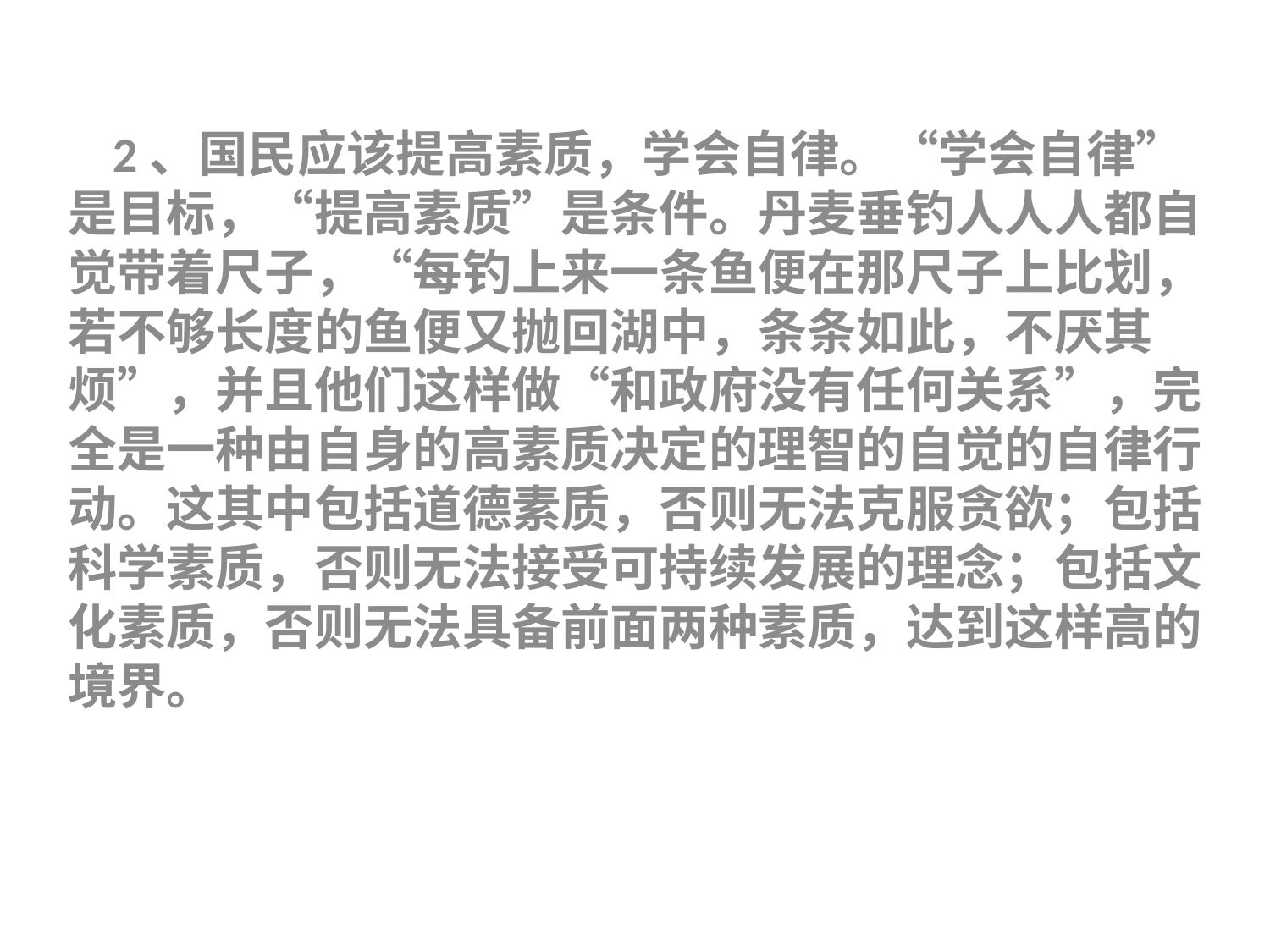

2、国民应该提高素质，学会自律。“学会自律”是目标，“提高素质”是条件。丹麦垂钓人人人都自觉带着尺子，“每钓上来一条鱼便在那尺子上比划，若不够长度的鱼便又抛回湖中，条条如此，不厌其烦”，并且他们这样做“和政府没有任何关系”，完全是一种由自身的高素质决定的理智的自觉的自律行动。这其中包括道德素质，否则无法克服贪欲；包括科学素质，否则无法接受可持续发展的理念；包括文化素质，否则无法具备前面两种素质，达到这样高的境界。